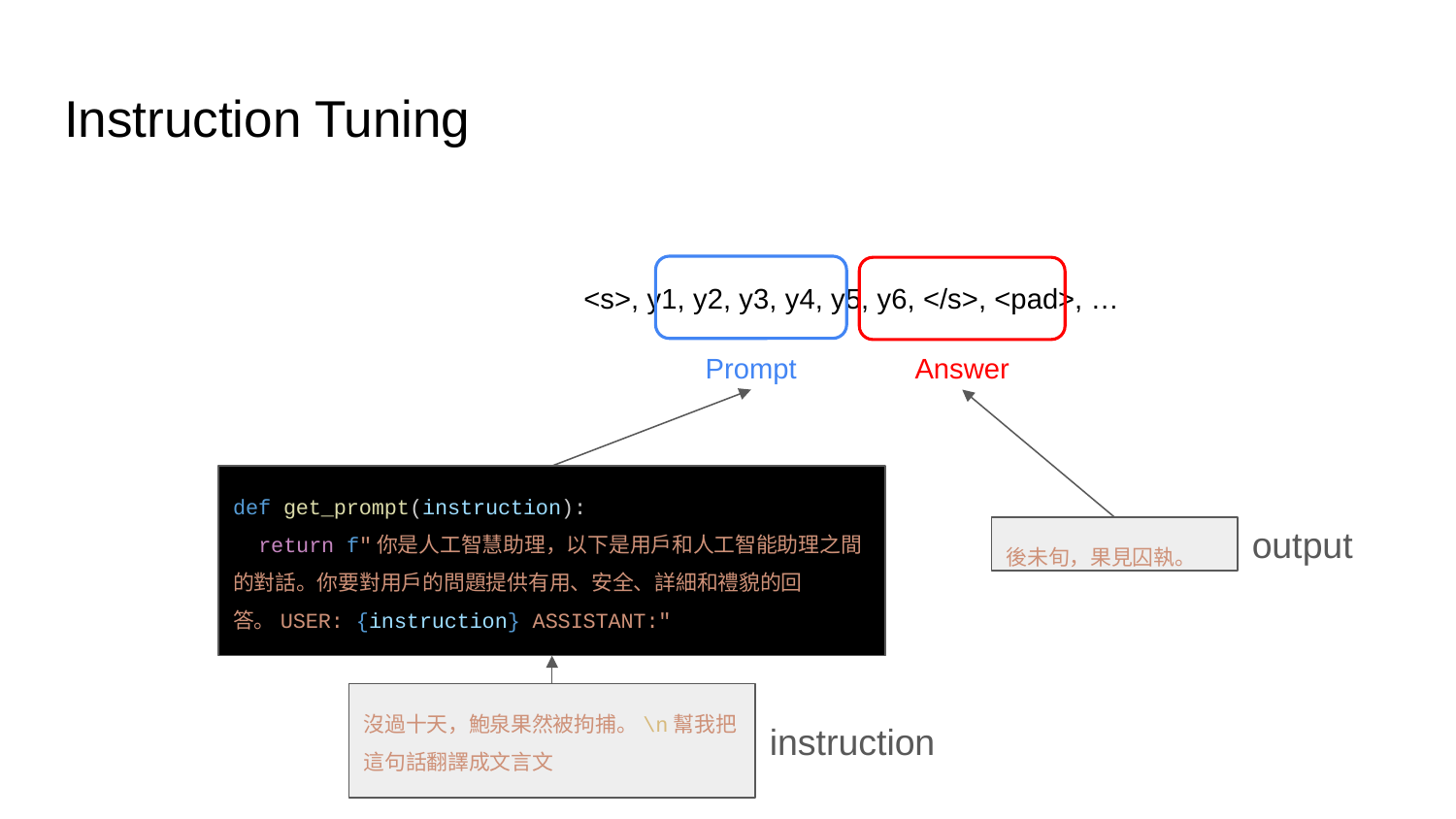

# Instruction Tuning

<s>, y1, y2, y3, y4, y5, y6, </s>, <pad>, …
Prompt
Answer
def get_prompt(instruction):
  return f"你是人工智慧助理，以下是用戶和人工智能助理之間的對話。你要對用戶的問題提供有用、安全、詳細和禮貌的回答。USER: {instruction} ASSISTANT:"
output
後未旬，果見囚執。
沒過十天，鮑泉果然被拘捕。\n幫我把這句話翻譯成文言文

instruction